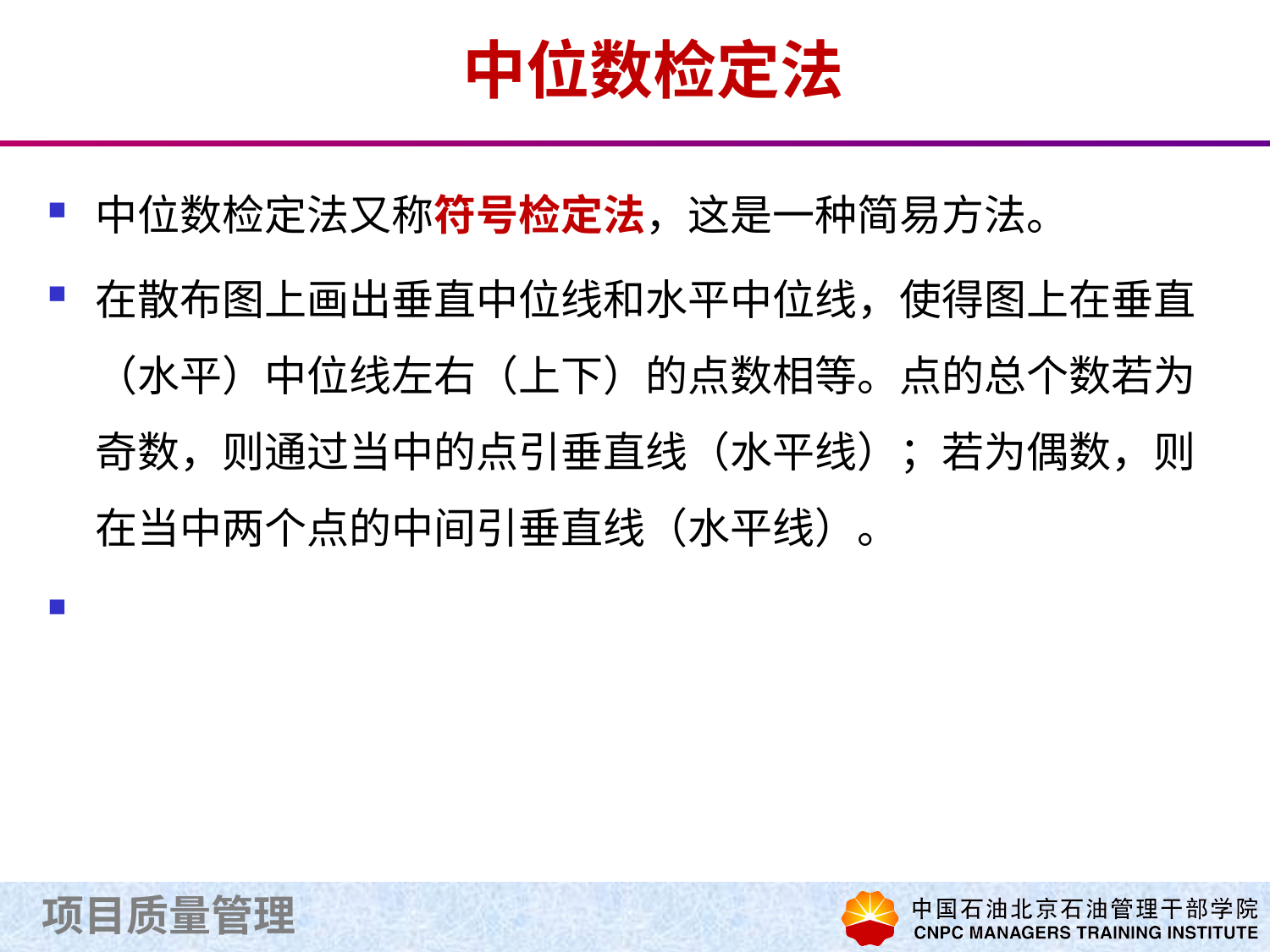

# 中位数检定法
中位数检定法又称符号检定法，这是一种简易方法。
在散布图上画出垂直中位线和水平中位线，使得图上在垂直（水平）中位线左右（上下）的点数相等。点的总个数若为奇数，则通过当中的点引垂直线（水平线）；若为偶数，则在当中两个点的中间引垂直线（水平线）。